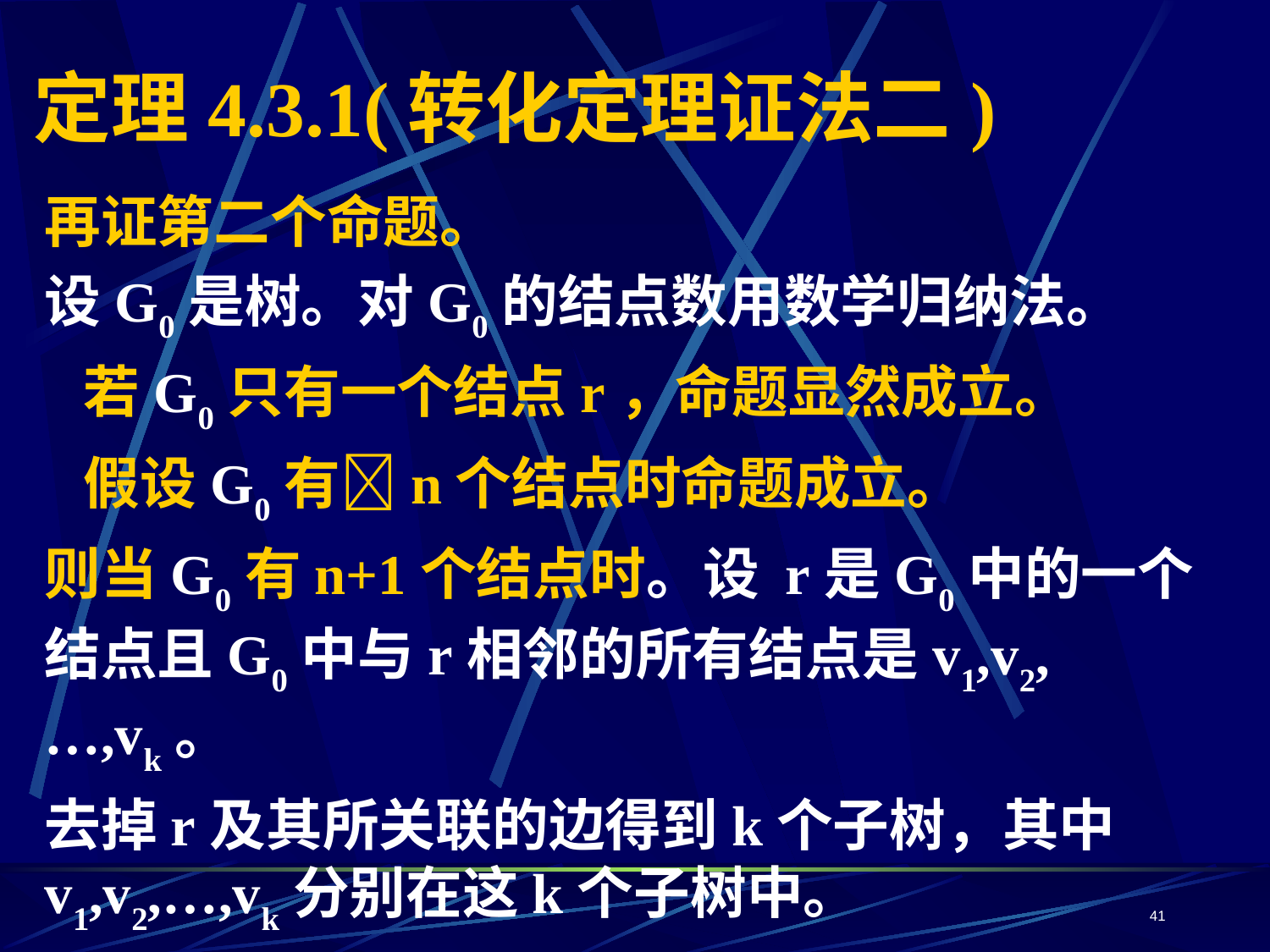

# 定理4.3.1(转化定理证法二)
再证第二个命题。
设G0是树。对G0的结点数用数学归纳法。
  若G0只有一个结点r，命题显然成立。
  假设G0有≤n个结点时命题成立。
则当G0有n+1个结点时。设 r是G0中的一个结点且G0中与r相邻的所有结点是v1,v2,…,vk。
去掉r及其所关联的边得到k个子树，其中v1,v2,…,vk分别在这k个子树中。
41